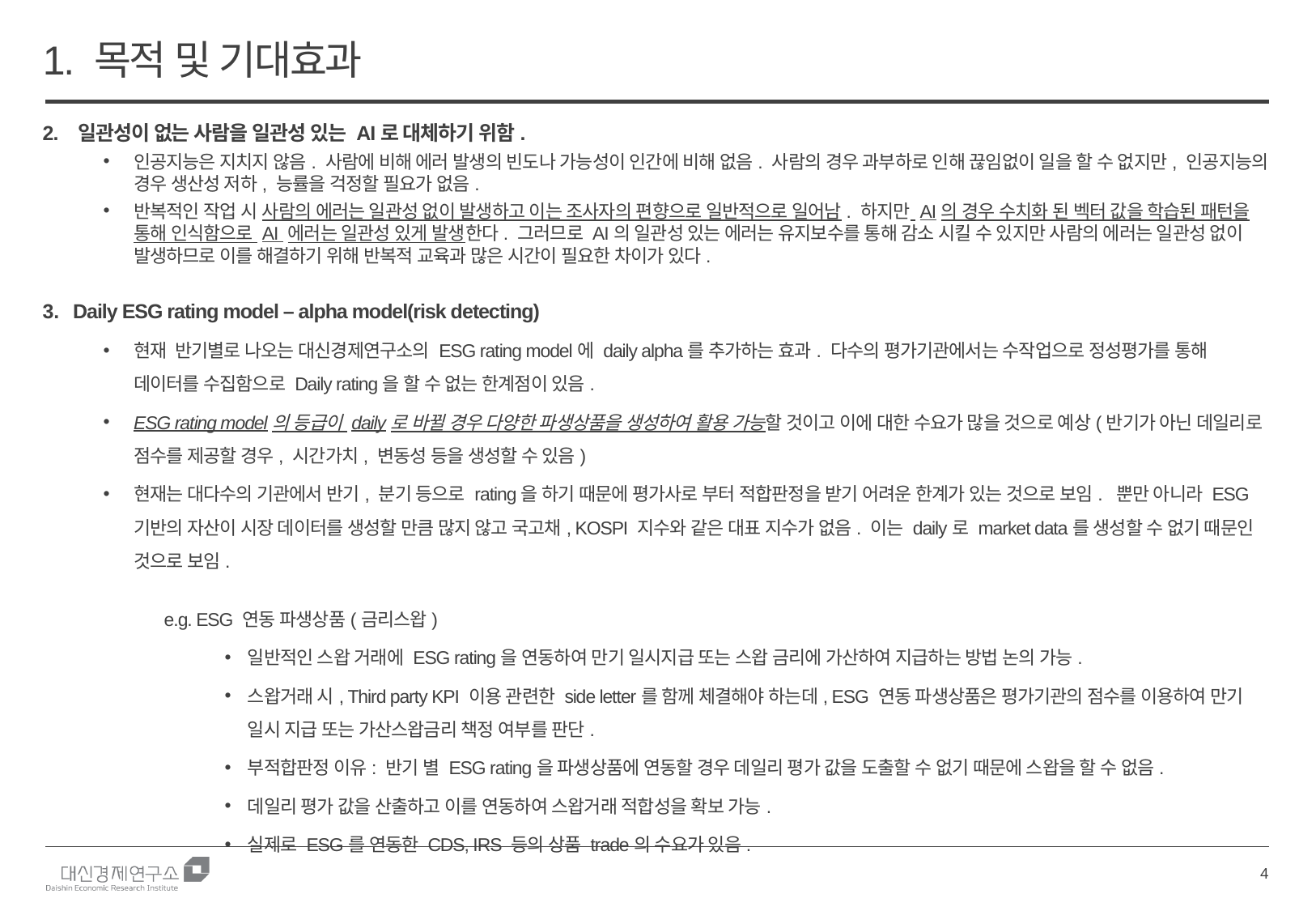

1. 목적 및 기대효과
2.   일관성이 없는 사람을 일관성 있는 AI로 대체하기 위함.
인공지능은 지치지 않음. 사람에 비해 에러 발생의 빈도나 가능성이 인간에 비해 없음. 사람의 경우 과부하로 인해 끊임없이 일을 할 수 없지만, 인공지능의 경우 생산성 저하, 능률을 걱정할 필요가 없음.
반복적인 작업 시 사람의 에러는 일관성 없이 발생하고 이는 조사자의 편향으로 일반적으로 일어남. 하지만 AI의 경우 수치화 된 벡터 값을 학습된 패턴을 통해 인식함으로 AI 에러는 일관성 있게 발생한다. 그러므로 AI의 일관성 있는 에러는 유지보수를 통해 감소 시킬 수 있지만 사람의 에러는 일관성 없이 발생하므로 이를 해결하기 위해 반복적 교육과 많은 시간이 필요한 차이가 있다.

Daily ESG rating model – alpha model(risk detecting)
현재  반기별로 나오는 대신경제연구소의 ESG rating model에 daily alpha를 추가하는 효과. 다수의 평가기관에서는 수작업으로 정성평가를 통해 데이터를 수집함으로 Daily rating을 할 수 없는 한계점이 있음.
ESG rating model의 등급이 daily로 바뀔 경우 다양한 파생상품을 생성하여 활용 가능할 것이고 이에 대한 수요가 많을 것으로 예상(반기가 아닌 데일리로 점수를 제공할 경우, 시간가치, 변동성 등을 생성할 수 있음)
현재는 대다수의 기관에서 반기, 분기 등으로 rating을 하기 때문에 평가사로 부터 적합판정을 받기 어려운 한계가 있는 것으로 보임.  뿐만 아니라 ESG 기반의 자산이 시장 데이터를 생성할 만큼 많지 않고 국고채, KOSPI 지수와 같은 대표 지수가 없음. 이는 daily로 market data를 생성할 수 없기 때문인 것으로 보임.

e.g. ESG 연동 파생상품(금리스왑)
일반적인 스왑 거래에 ESG rating을 연동하여 만기 일시지급 또는 스왑 금리에 가산하여 지급하는 방법 논의 가능.
스왑거래 시, Third party KPI 이용 관련한 side letter를 함께 체결해야 하는데, ESG 연동 파생상품은 평가기관의 점수를 이용하여 만기 일시 지급 또는 가산스왑금리 책정 여부를 판단.
부적합판정 이유: 반기 별 ESG rating을 파생상품에 연동할 경우 데일리 평가 값을 도출할 수 없기 때문에 스왑을 할 수 없음.
데일리 평가 값을 산출하고 이를 연동하여 스왑거래 적합성을 확보 가능.
실제로 ESG를 연동한 CDS, IRS 등의 상품 trade의 수요가 있음.

4